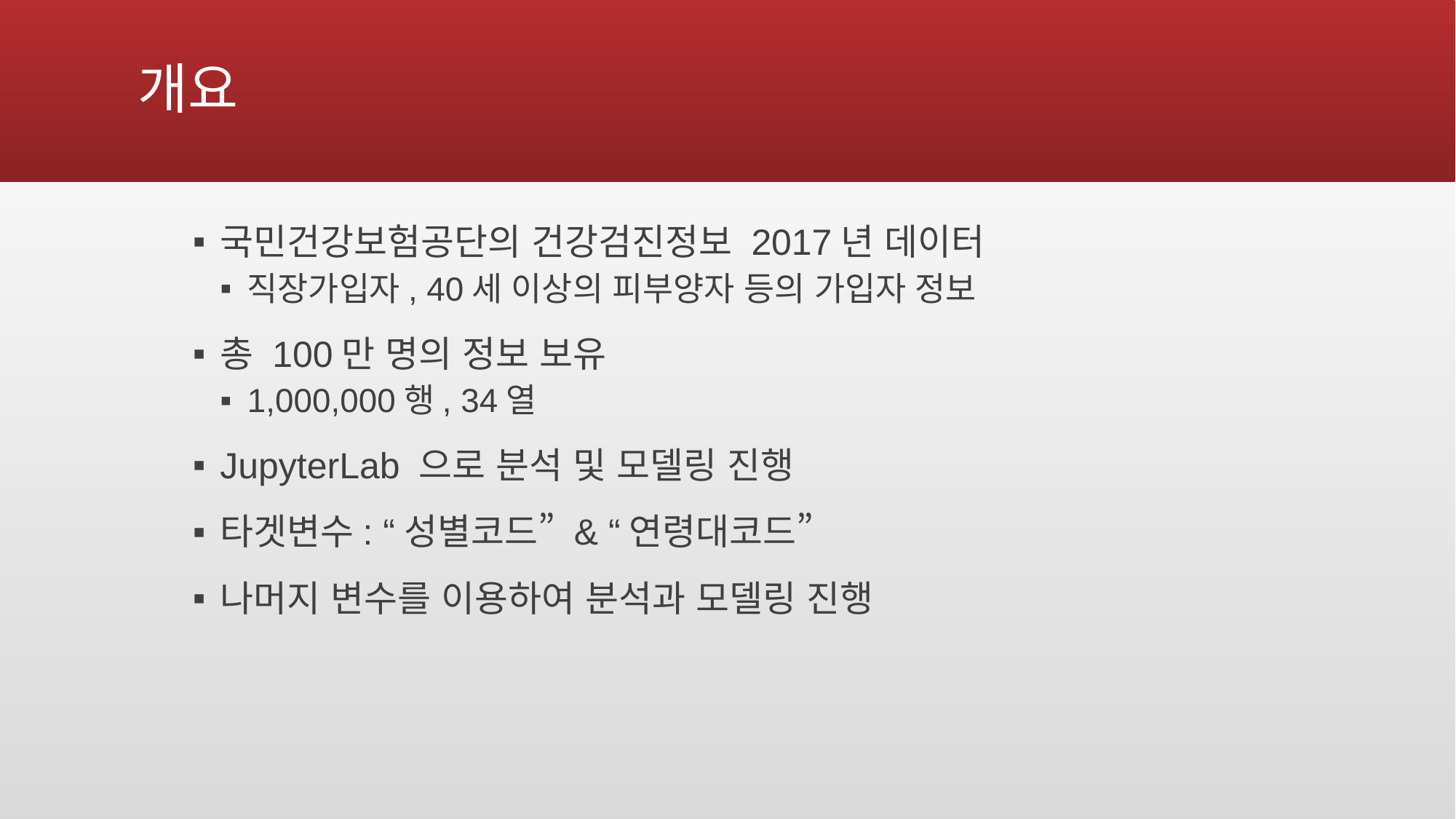

# 개요
국민건강보험공단의 건강검진정보 2017년 데이터
직장가입자, 40세 이상의 피부양자 등의 가입자 정보
총 100만 명의 정보 보유
1,000,000행, 34열
JupyterLab 으로 분석 및 모델링 진행
타겟변수: “성별코드” & “연령대코드”
나머지 변수를 이용하여 분석과 모델링 진행